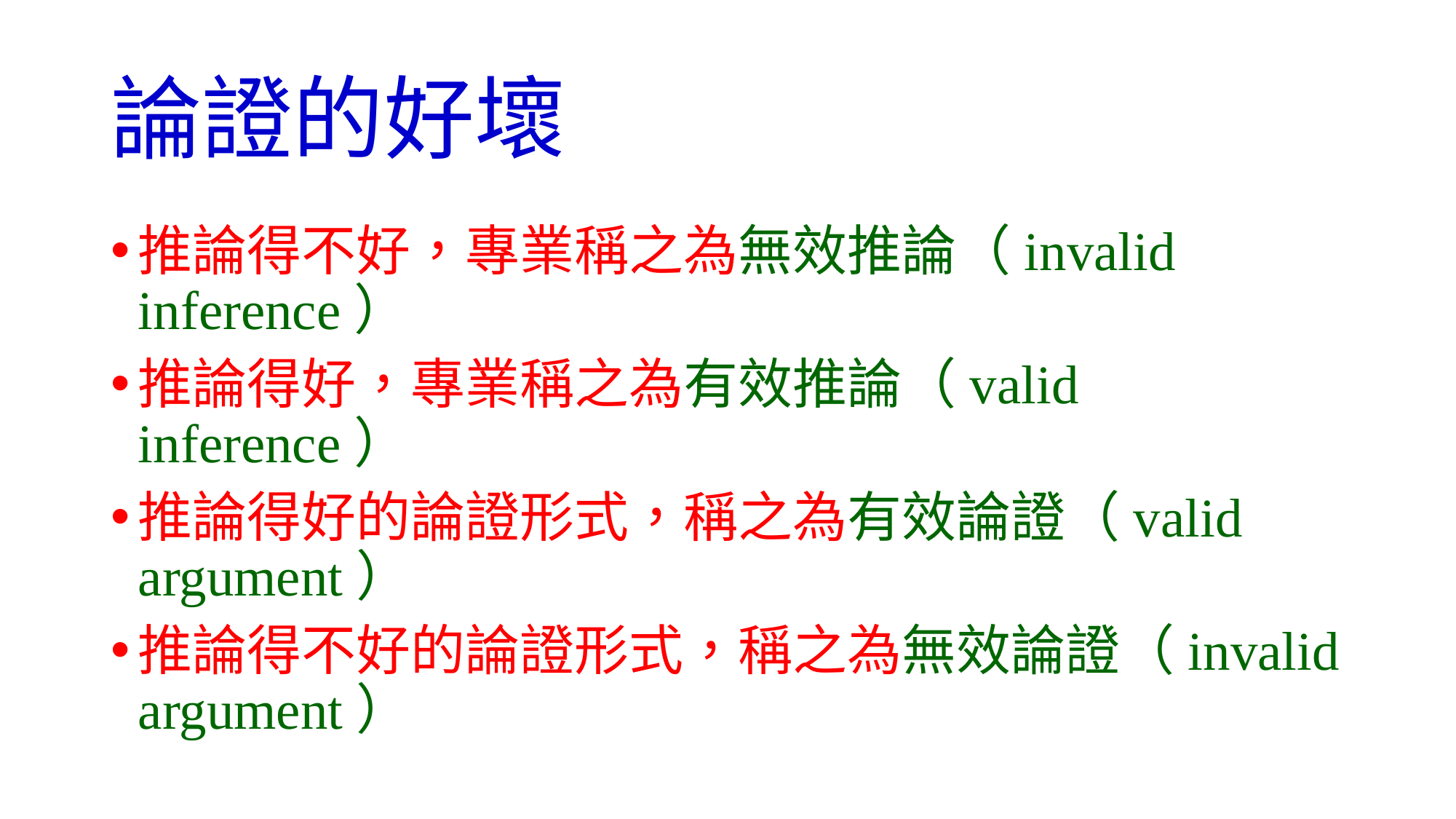

# 論證的好壞
推論得不好，專業稱之為無效推論（invalid inference）
推論得好，專業稱之為有效推論（valid inference）
推論得好的論證形式，稱之為有效論證（valid argument）
推論得不好的論證形式，稱之為無效論證（invalid argument）